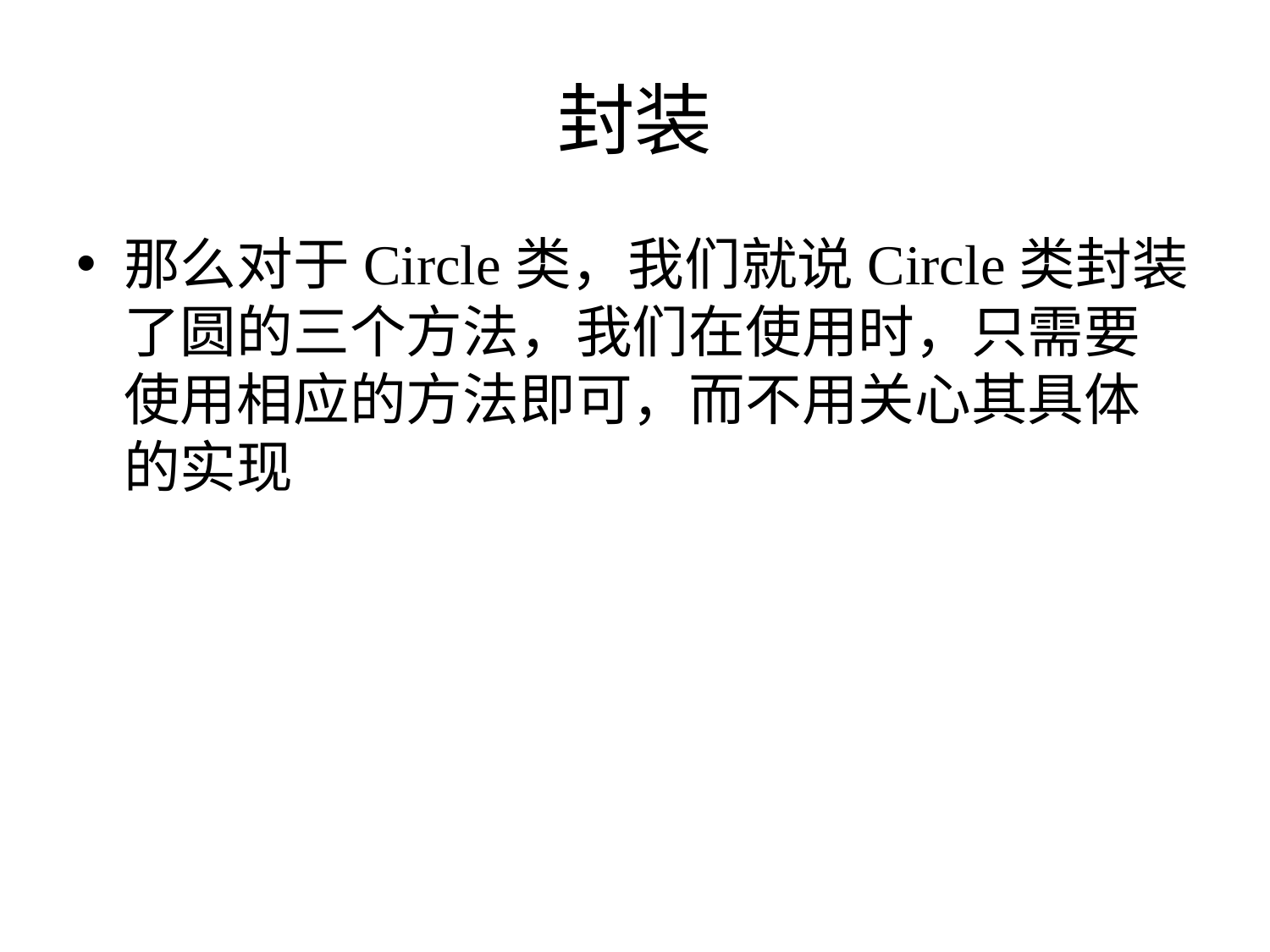

# 封装
那么对于Circle类，我们就说Circle类封装了圆的三个方法，我们在使用时，只需要使用相应的方法即可，而不用关心其具体的实现